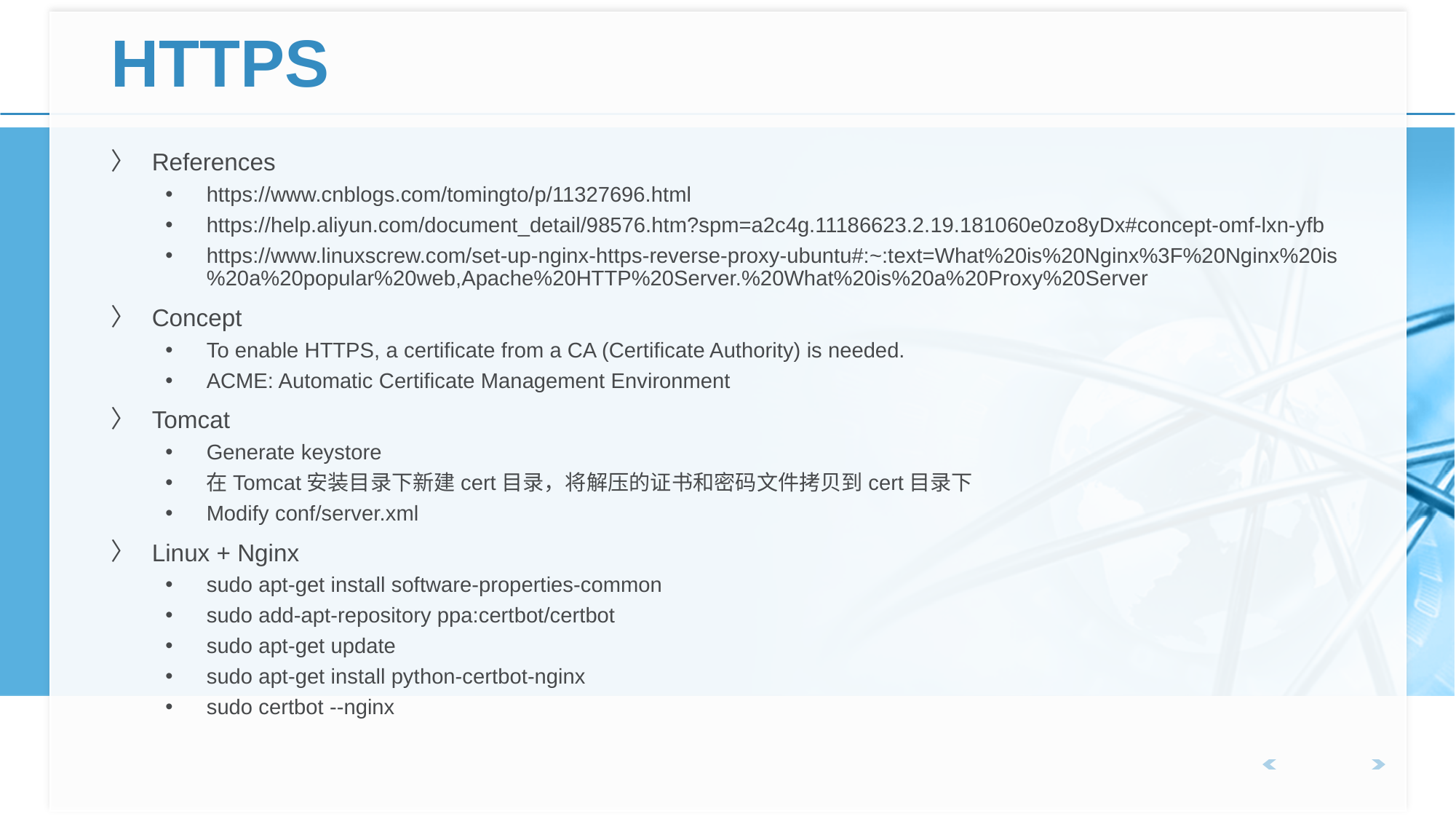

# HTTPS
References
https://www.cnblogs.com/tomingto/p/11327696.html
https://help.aliyun.com/document_detail/98576.htm?spm=a2c4g.11186623.2.19.181060e0zo8yDx#concept-omf-lxn-yfb
https://www.linuxscrew.com/set-up-nginx-https-reverse-proxy-ubuntu#:~:text=What%20is%20Nginx%3F%20Nginx%20is%20a%20popular%20web,Apache%20HTTP%20Server.%20What%20is%20a%20Proxy%20Server
Concept
To enable HTTPS, a certificate from a CA (Certificate Authority) is needed.
ACME: Automatic Certificate Management Environment
Tomcat
Generate keystore
在Tomcat安装目录下新建cert目录，将解压的证书和密码文件拷贝到cert目录下
Modify conf/server.xml
Linux + Nginx
sudo apt-get install software-properties-common
sudo add-apt-repository ppa:certbot/certbot
sudo apt-get update
sudo apt-get install python-certbot-nginx
sudo certbot --nginx